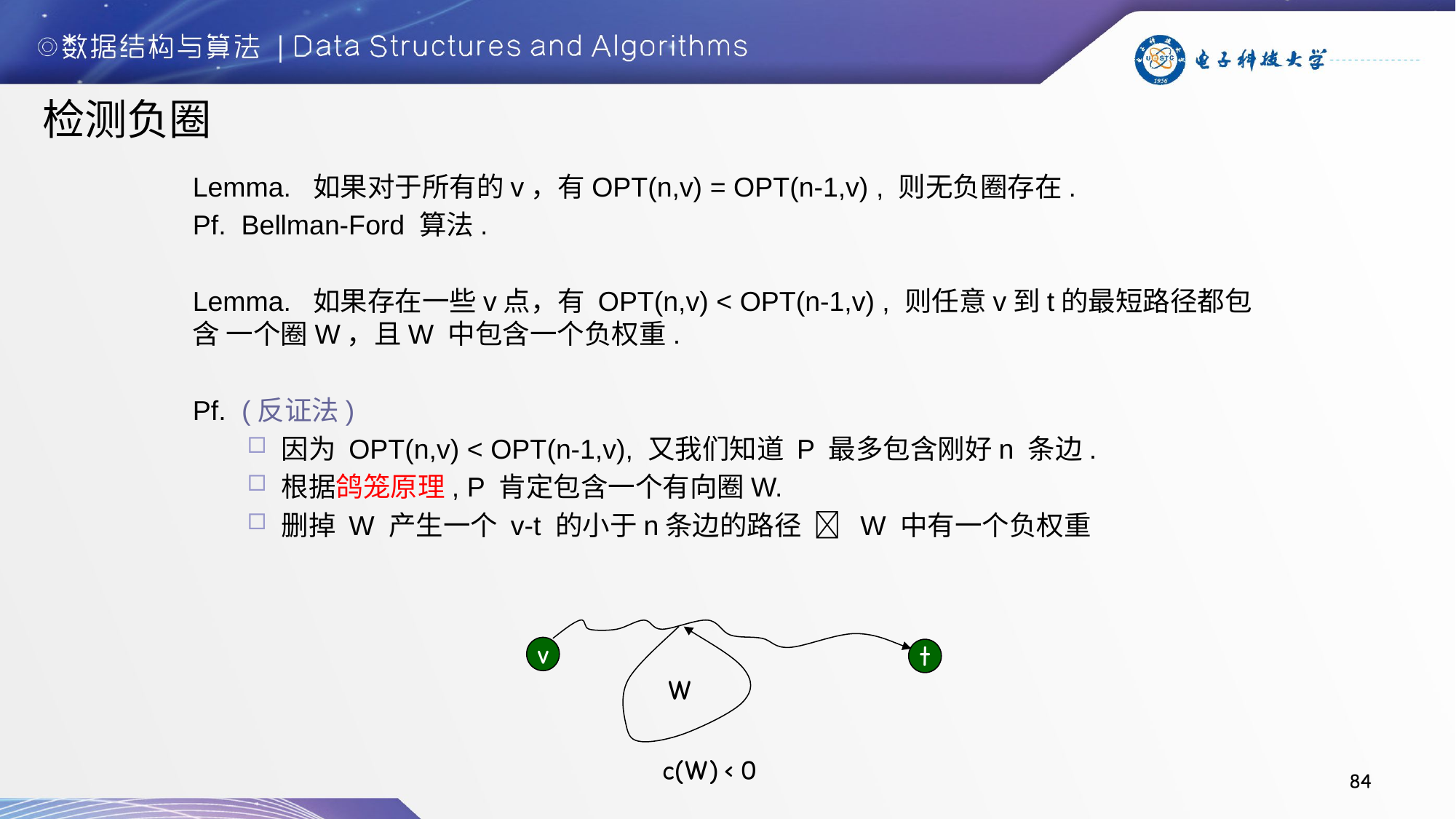

# 检测负圈
Lemma.  如果对于所有的v，有OPT(n,v) = OPT(n-1,v) , 则无负圈存在.
Pf.  Bellman-Ford 算法.

Lemma.  如果存在一些v点，有 OPT(n,v) < OPT(n-1,v) , 则任意v到t的最短路径都包含 一个圈W，且W 中包含一个负权重.

Pf.  (反证法)
因为 OPT(n,v) < OPT(n-1,v), 又我们知道 P 最多包含刚好n 条边.
根据鸽笼原理, P 肯定包含一个有向圈W.
删掉 W 产生一个 v-t 的小于n条边的路径  ⇒  W 中有一个负权重

v
t
W
84
c(W) < 0